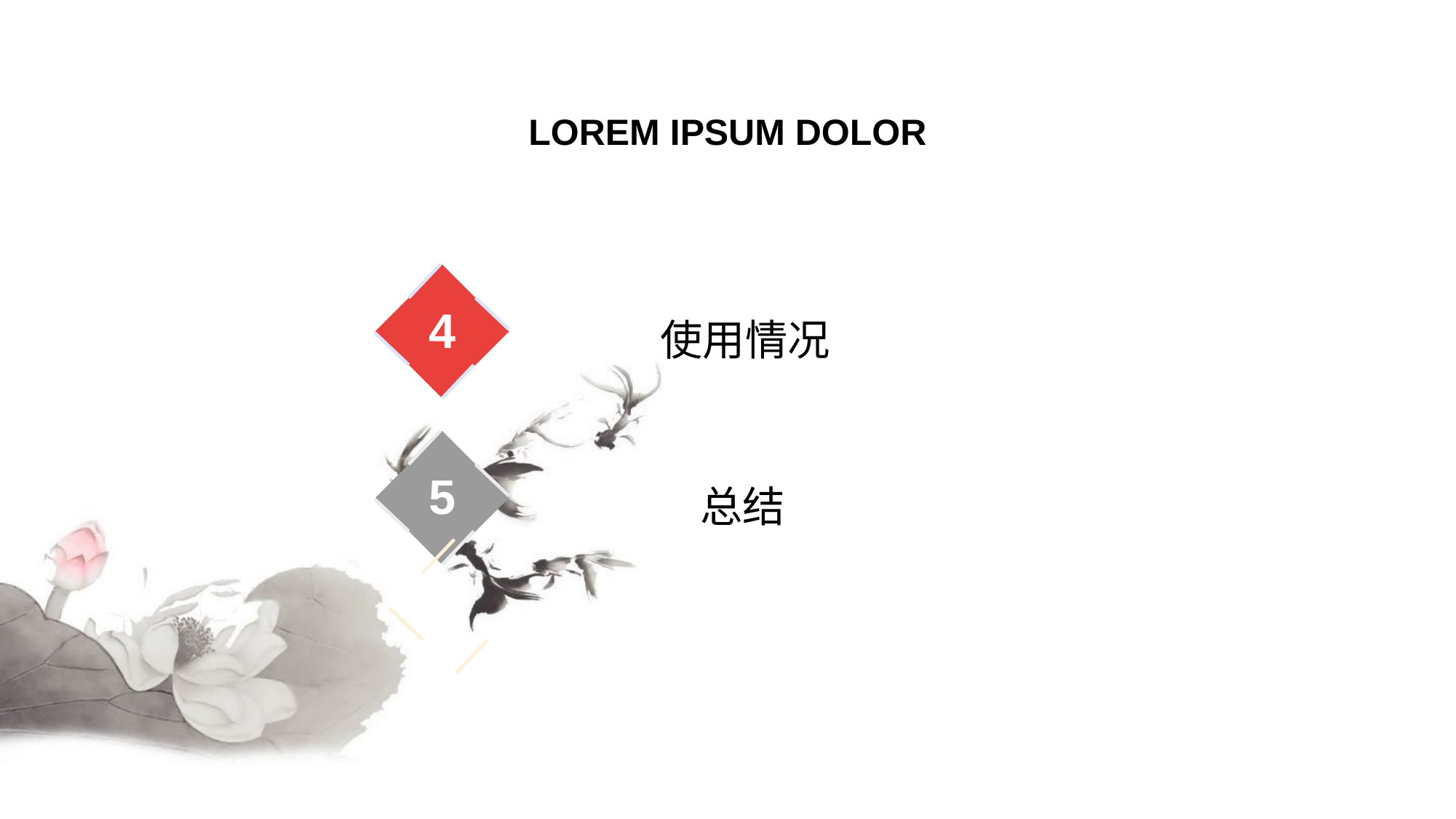

LOREM IPSUM DOLOR
4
	使用情况
5
	      总结